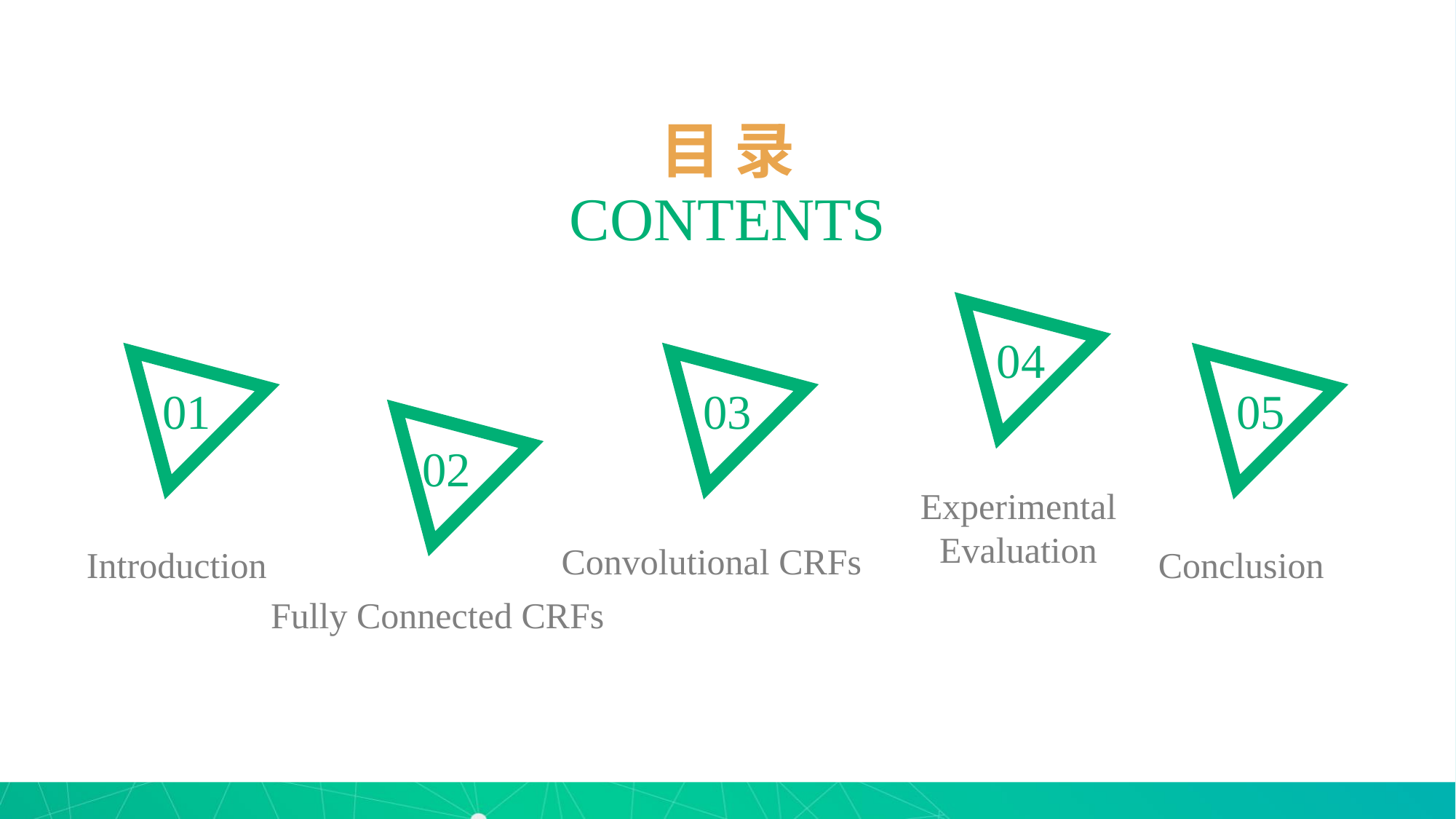

目 录
CONTENTS

04
01
03
05

02
Experimental
Evaluation
Convolutional CRFs

 Introduction
Conclusion
Fully Connected CRFs